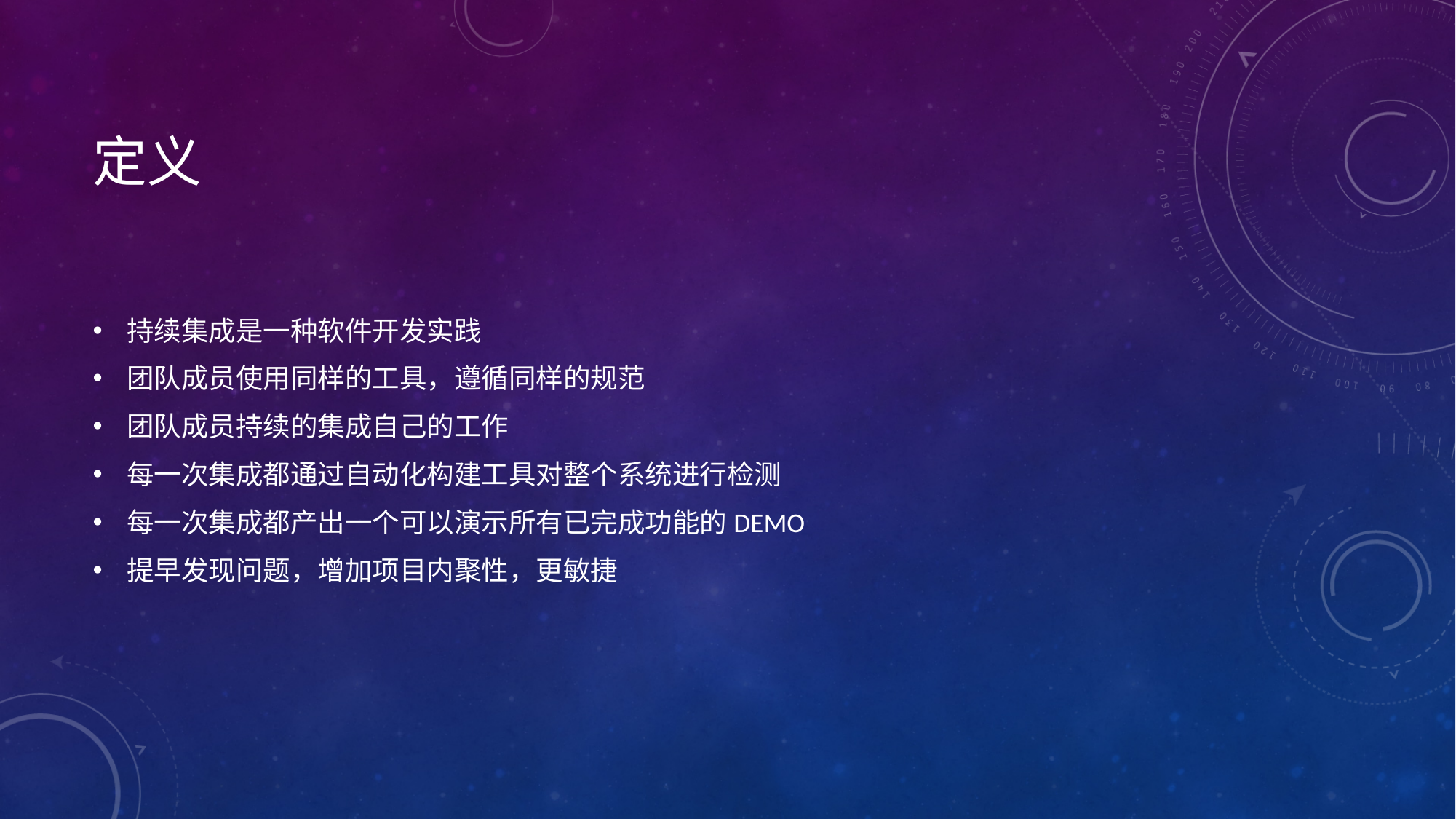

# 定义
持续集成是一种软件开发实践
团队成员使用同样的工具，遵循同样的规范
团队成员持续的集成自己的工作
每一次集成都通过自动化构建工具对整个系统进行检测
每一次集成都产出一个可以演示所有已完成功能的DEMO
提早发现问题，增加项目内聚性，更敏捷